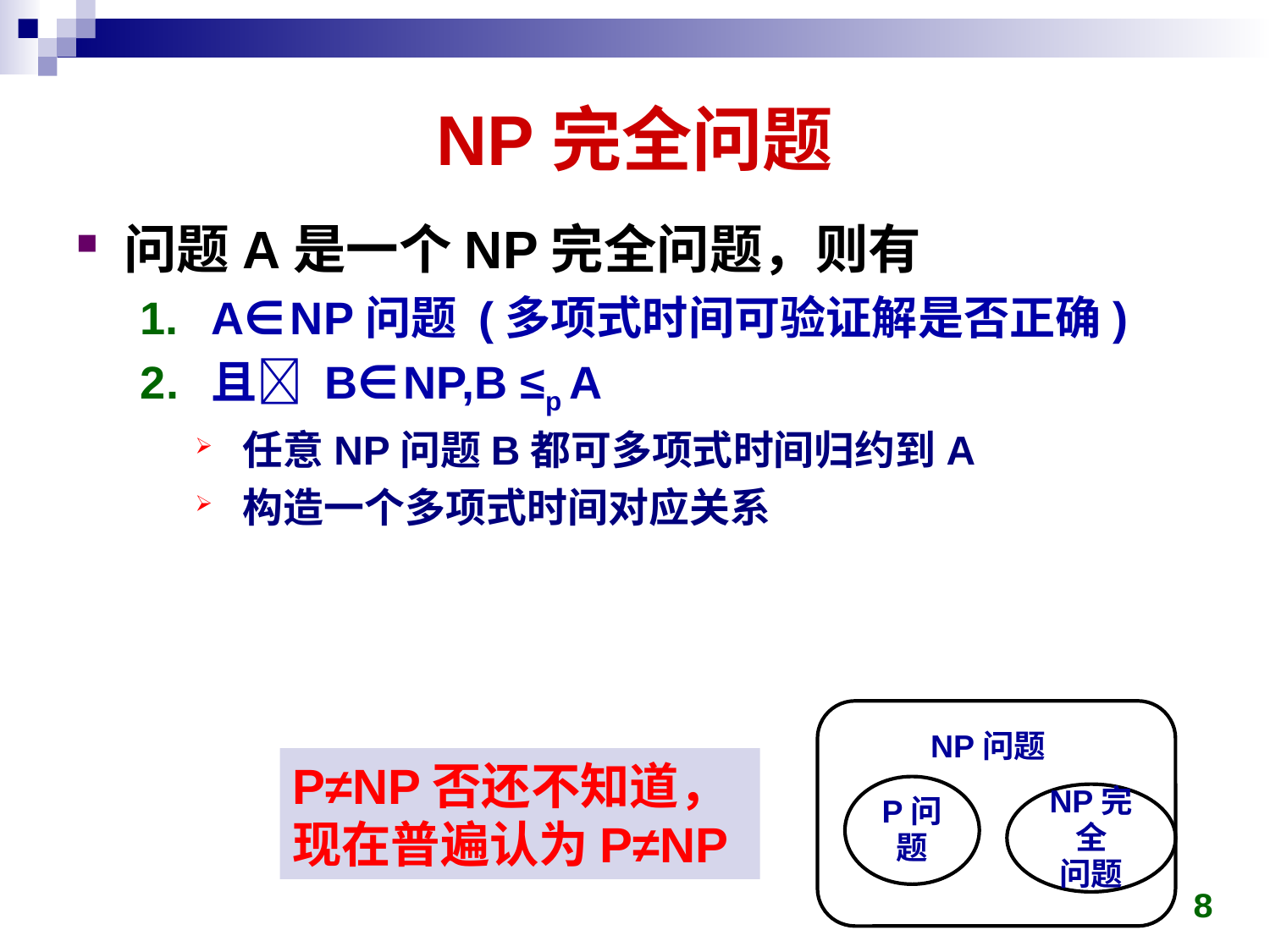

# NP完全问题
问题A是一个NP完全问题，则有
A∈NP问题 (多项式时间可验证解是否正确)
且∀ B∈NP,B ≤p A
任意NP问题B都可多项式时间归约到A
构造一个多项式时间对应关系

NP问题
P问题
NP完全
问题
P≠NP否还不知道，
现在普遍认为P≠NP
8